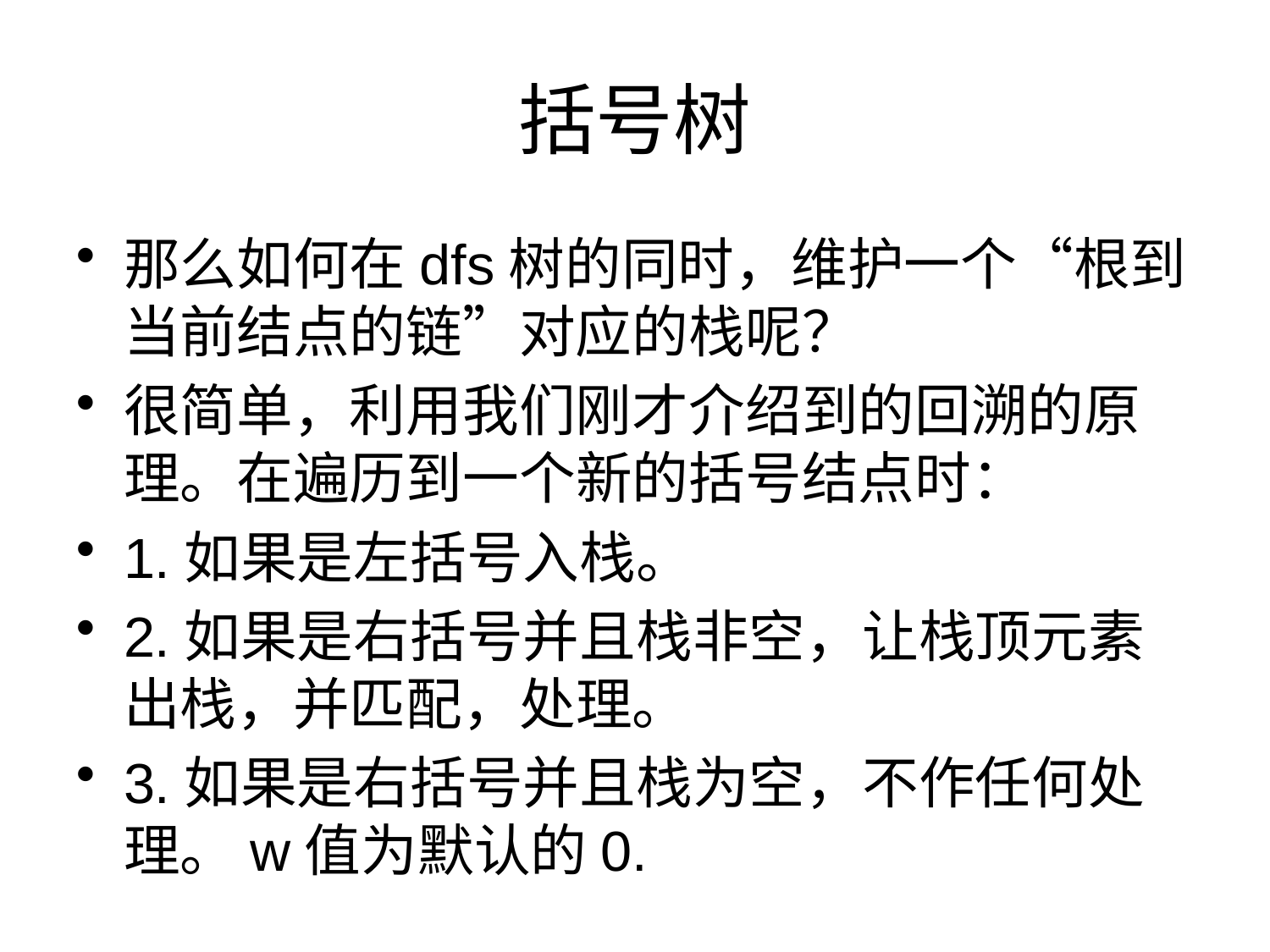

# 括号树
那么如何在dfs树的同时，维护一个“根到当前结点的链”对应的栈呢？
很简单，利用我们刚才介绍到的回溯的原理。在遍历到一个新的括号结点时：
1.如果是左括号入栈。
2.如果是右括号并且栈非空，让栈顶元素出栈，并匹配，处理。
3.如果是右括号并且栈为空，不作任何处理。w值为默认的0.